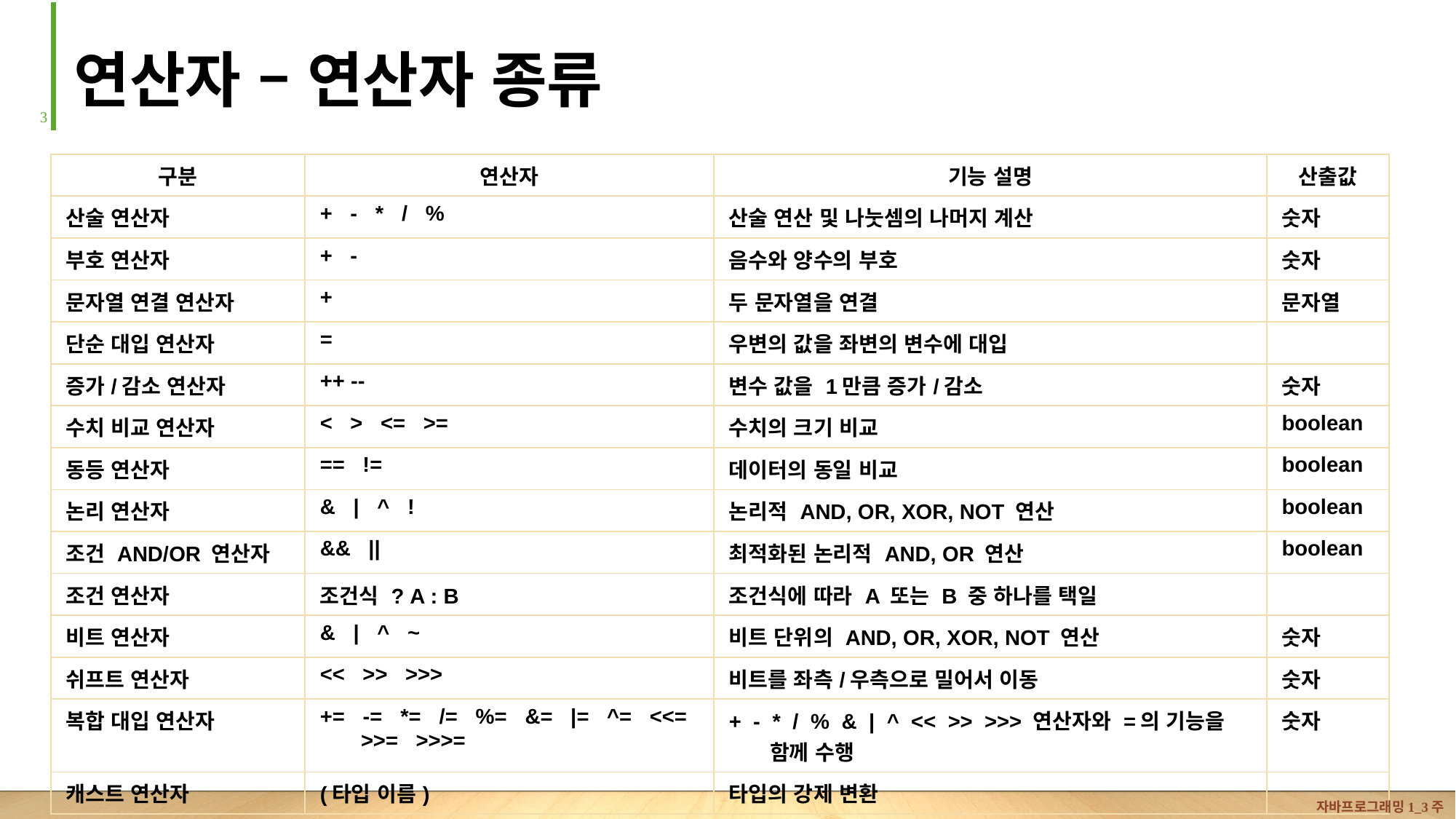

# 연산자 – 연산자 종류
3
| 구분 | 연산자 | 기능 설명 | 산출값 |
| --- | --- | --- | --- |
| 산술 연산자 | + - \* / % | 산술 연산 및 나눗셈의 나머지 계산 | 숫자 |
| 부호 연산자 | + - | 음수와 양수의 부호 | 숫자 |
| 문자열 연결 연산자 | + | 두 문자열을 연결 | 문자열 |
| 단순 대입 연산자 | = | 우변의 값을 좌변의 변수에 대입 |  |
| 증가/감소 연산자 | ++ -- | 변수 값을 1만큼 증가/감소 | 숫자 |
| 수치 비교 연산자 | < > <= >= | 수치의 크기 비교 | boolean |
| 동등 연산자 | == != | 데이터의 동일 비교 | boolean |
| 논리 연산자 | & | ^ ! | 논리적 AND, OR, XOR, NOT 연산 | boolean |
| 조건 AND/OR 연산자 | && || | 최적화된 논리적 AND, OR 연산 | boolean |
| 조건 연산자 | 조건식 ? A : B | 조건식에 따라 A 또는 B 중 하나를 택일 |  |
| 비트 연산자 | & | ^ ~ | 비트 단위의 AND, OR, XOR, NOT 연산 | 숫자 |
| 쉬프트 연산자 | << >> >>> | 비트를 좌측/우측으로 밀어서 이동 | 숫자 |
| 복합 대입 연산자 | += -= \*= /= %= &= |= ^= <<= >>= >>>= | + - \* / % & | ^ << >> >>> 연산자와 =의 기능을 함께 수행 | 숫자 |
| 캐스트 연산자 | (타입 이름) | 타입의 강제 변환 |  |
자바프로그래밍1_3주